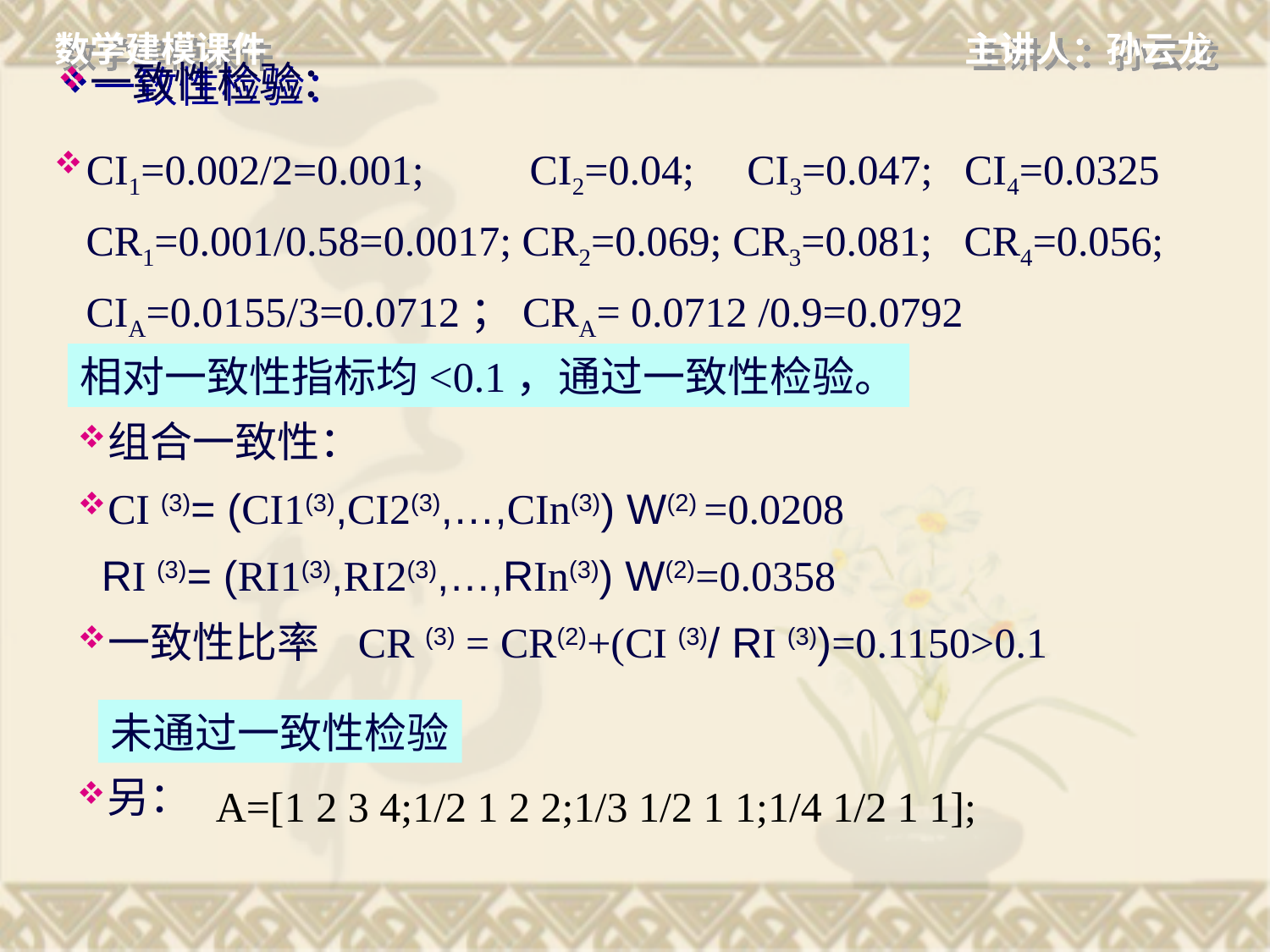

# 一致性检验：
CI1=0.002/2=0.001;          CI2=0.04;     CI3=0.047;   CI4=0.0325
   CR1=0.001/0.58=0.0017; CR2=0.069; CR3=0.081;   CR4=0.056;
   CIA=0.0155/3=0.0712；CRA= 0.0712 /0.9=0.0792
相对一致性指标均<0.1，通过一致性检验。
组合一致性：
CI (3)= (CI1(3),CI2(3),…,CIn(3)) W(2) =0.0208
  RI (3)= (RI1(3),RI2(3),…,RIn(3)) W(2)=0.0358
一致性比率   CR (3) = CR(2)+(CI (3)/ RI (3))=0.1150>0.1
未通过一致性检验
另：
A=[1 2 3 4;1/2 1 2 2;1/3 1/2 1 1;1/4 1/2 1 1];